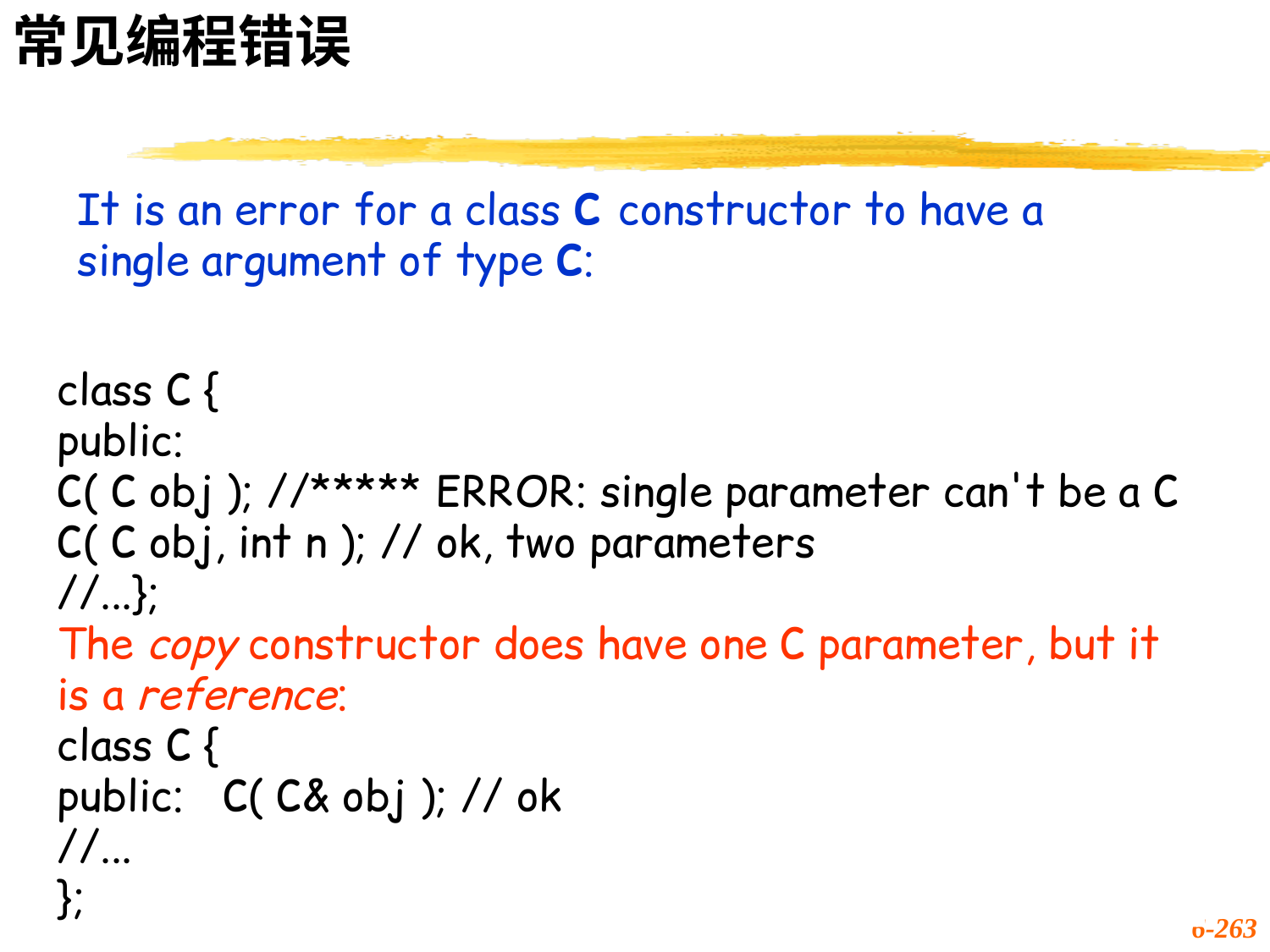

常见编程错误
# It is an error for a class C constructor to have a single argument of type C:
class C {
public:
C( C obj ); //***** ERROR: single parameter can't be a C
C( C obj, int n ); // ok, two parameters
//...};
The copy constructor does have one C parameter, but it is a reference:
class C {
public:   C( C& obj ); // ok
//...
};